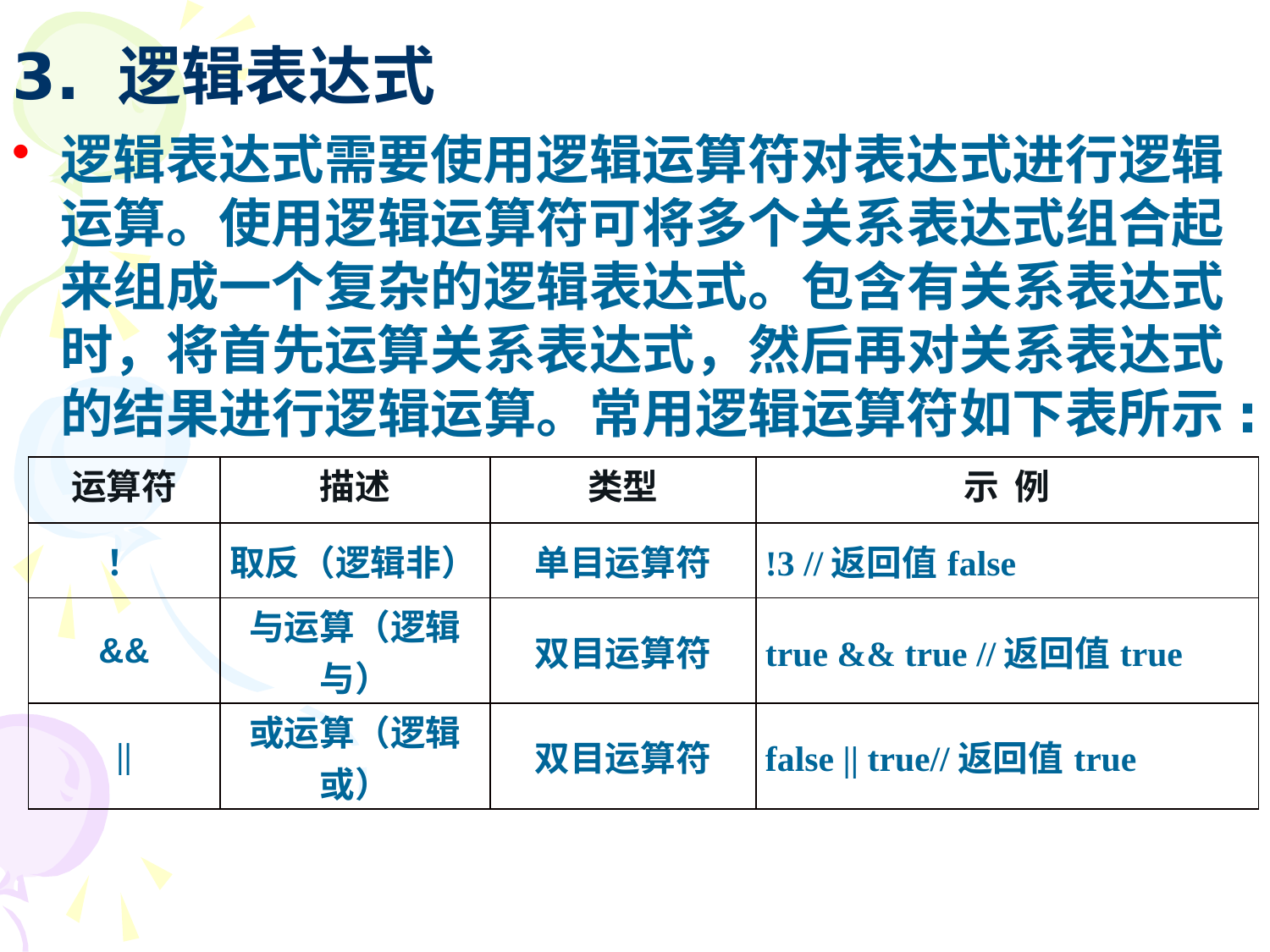

# 3. 逻辑表达式
逻辑表达式需要使用逻辑运算符对表达式进行逻辑运算。使用逻辑运算符可将多个关系表达式组合起来组成一个复杂的逻辑表达式。包含有关系表达式时，将首先运算关系表达式，然后再对关系表达式的结果进行逻辑运算。常用逻辑运算符如下表所示:

| 运算符 | 描述 | 类型 | 示 例 |
| --- | --- | --- | --- |
| ！ | 取反（逻辑非） | 单目运算符 | !3 //返回值false |
| && | 与运算（逻辑与） | 双目运算符 | true && true //返回值true |
| || | 或运算（逻辑或） | 双目运算符 | false || true//返回值true |